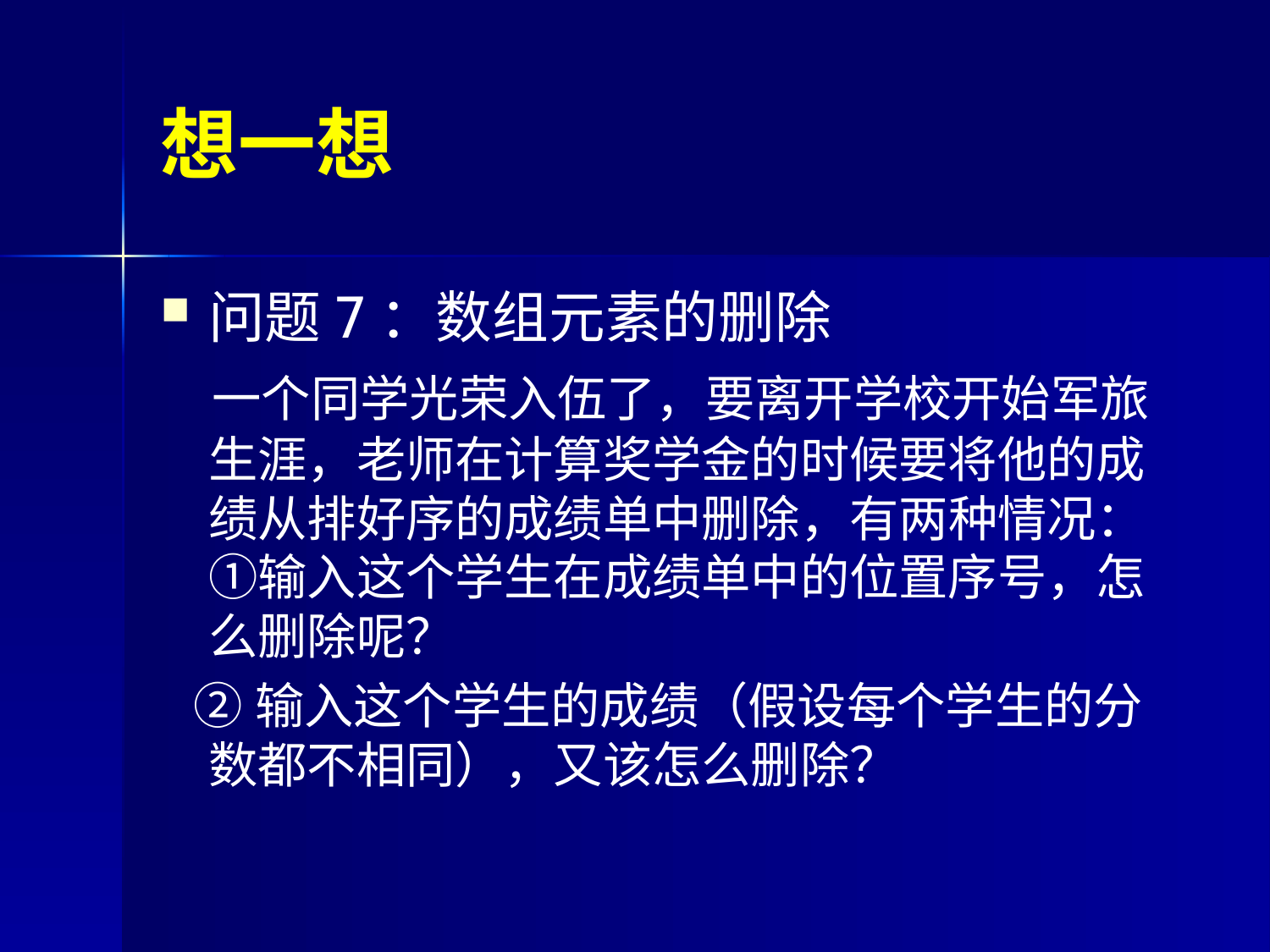

# 想一想
问题7：数组元素的删除
   一个同学光荣入伍了，要离开学校开始军旅生涯，老师在计算奖学金的时候要将他的成绩从排好序的成绩单中删除，有两种情况：①输入这个学生在成绩单中的位置序号，怎么删除呢？
   ②输入这个学生的成绩（假设每个学生的分数都不相同），又该怎么删除？